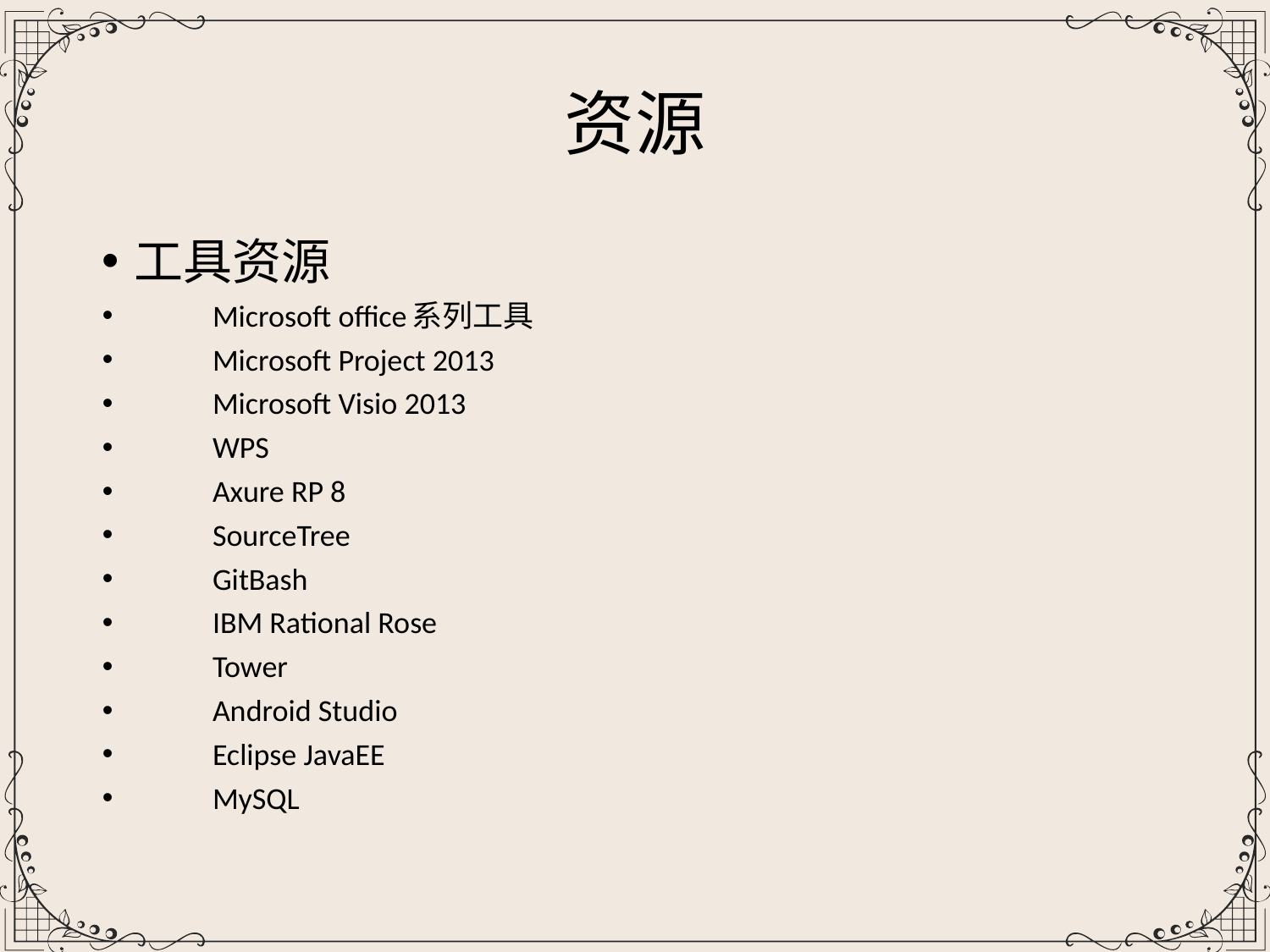

资源
工具资源
	Microsoft office系列工具
	Microsoft Project 2013
	Microsoft Visio 2013
	WPS
	Axure RP 8
	SourceTree
	GitBash
	IBM Rational Rose
	Tower
	Android Studio
	Eclipse JavaEE
	MySQL